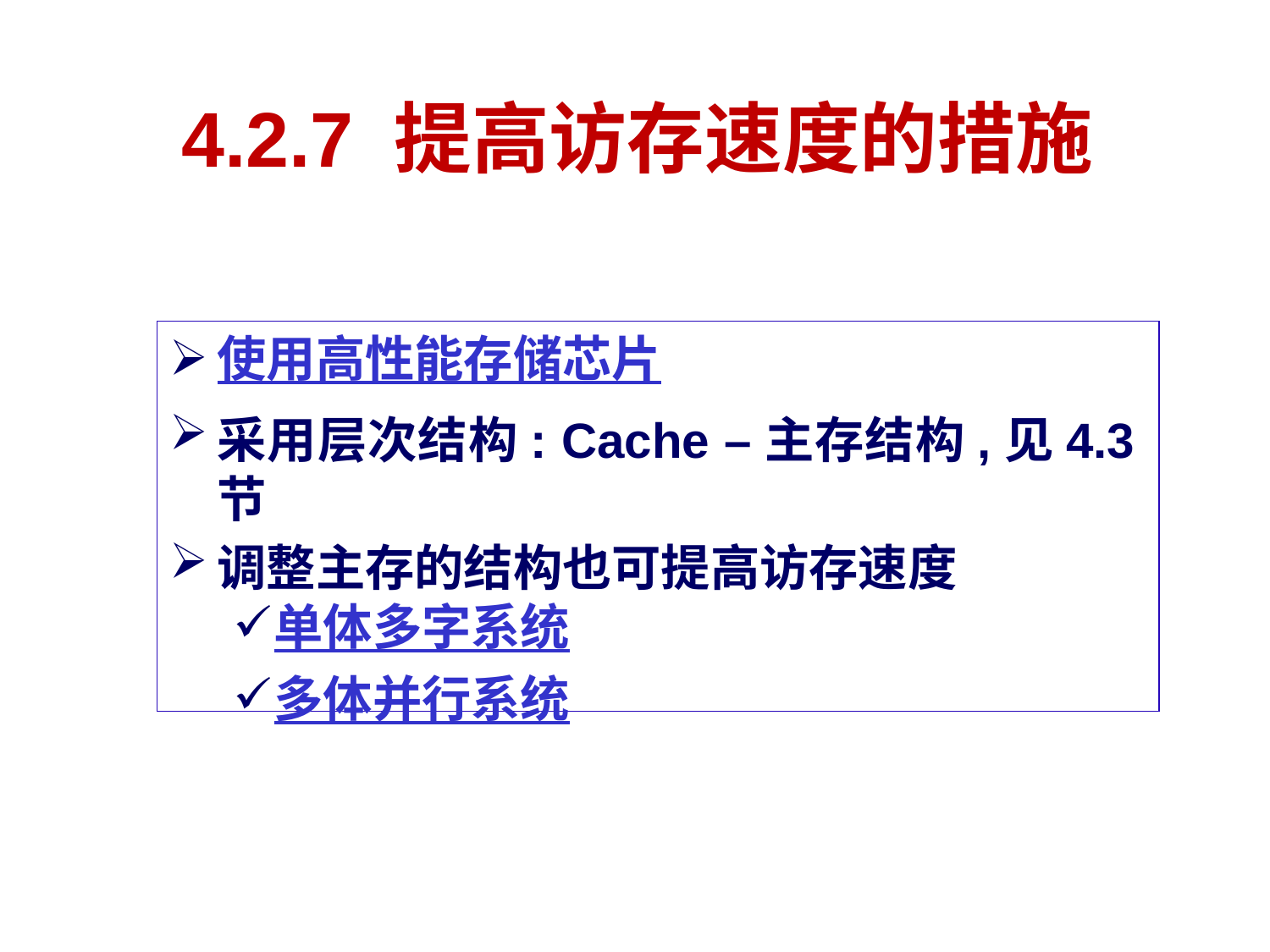

# 4.2.7 提高访存速度的措施
使用高性能存储芯片
采用层次结构: Cache –主存结构,见4.3节
调整主存的结构也可提高访存速度
单体多字系统
多体并行系统